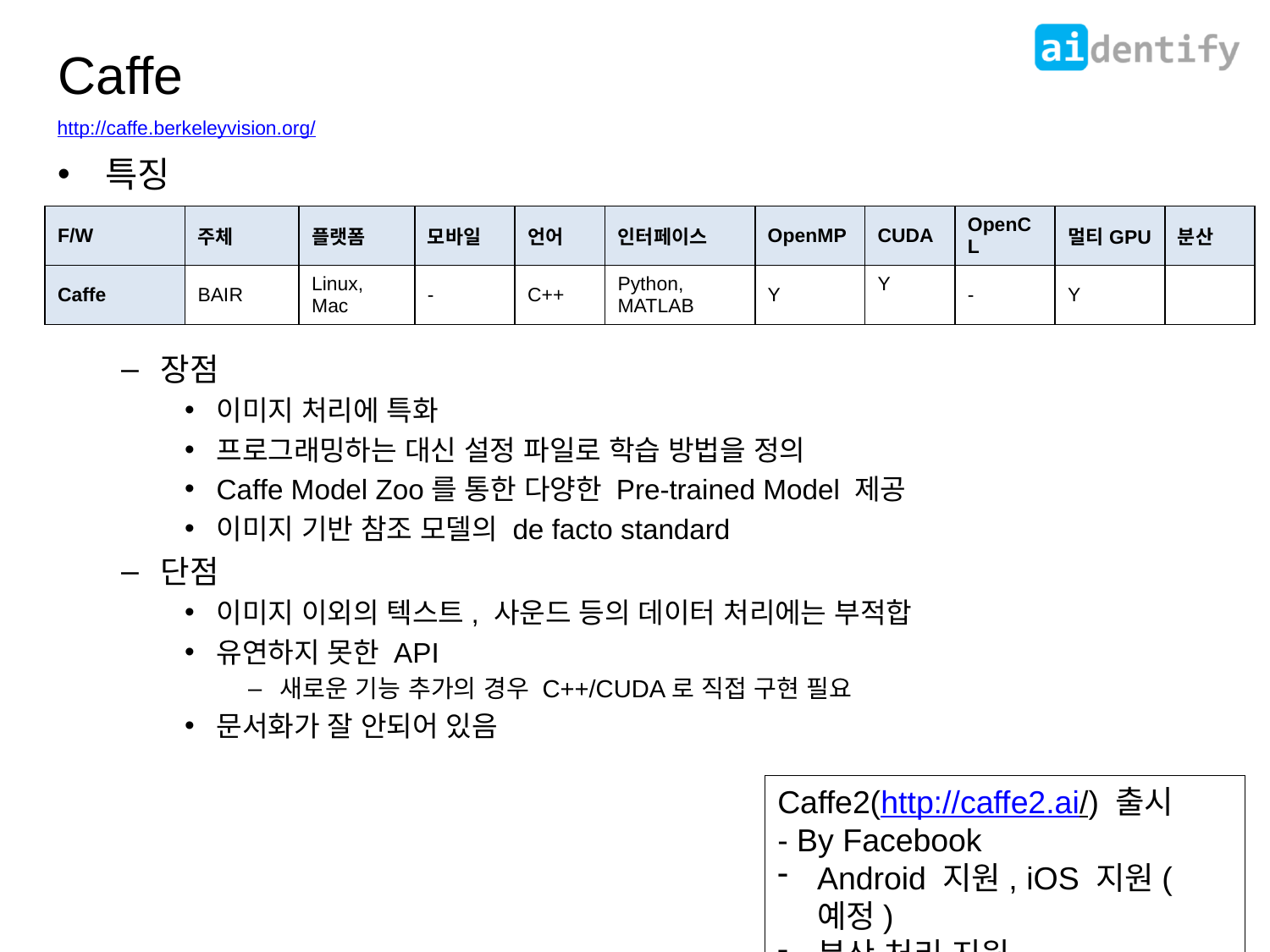

# Caffe
http://caffe.berkeleyvision.org/
특징

장점
이미지 처리에 특화
프로그래밍하는 대신 설정 파일로 학습 방법을 정의
Caffe Model Zoo를 통한 다양한 Pre-trained Model 제공
이미지 기반 참조 모델의 de facto standard
단점
이미지 이외의 텍스트, 사운드 등의 데이터 처리에는 부적합
유연하지 못한 API
새로운 기능 추가의 경우 C++/CUDA로 직접 구현 필요
문서화가 잘 안되어 있음

| F/W | 주체 | 플랫폼 | 모바일 | 언어 | 인터페이스 | OpenMP | CUDA | OpenCL | 멀티GPU | 분산 |
| --- | --- | --- | --- | --- | --- | --- | --- | --- | --- | --- |
| Caffe | BAIR | Linux, Mac | - | C++ | Python, MATLAB | Y | Y | - | Y |  |
Caffe2(http://caffe2.ai/) 출시
- By Facebook
Android 지원, iOS 지원(예정)
분산 처리 지원